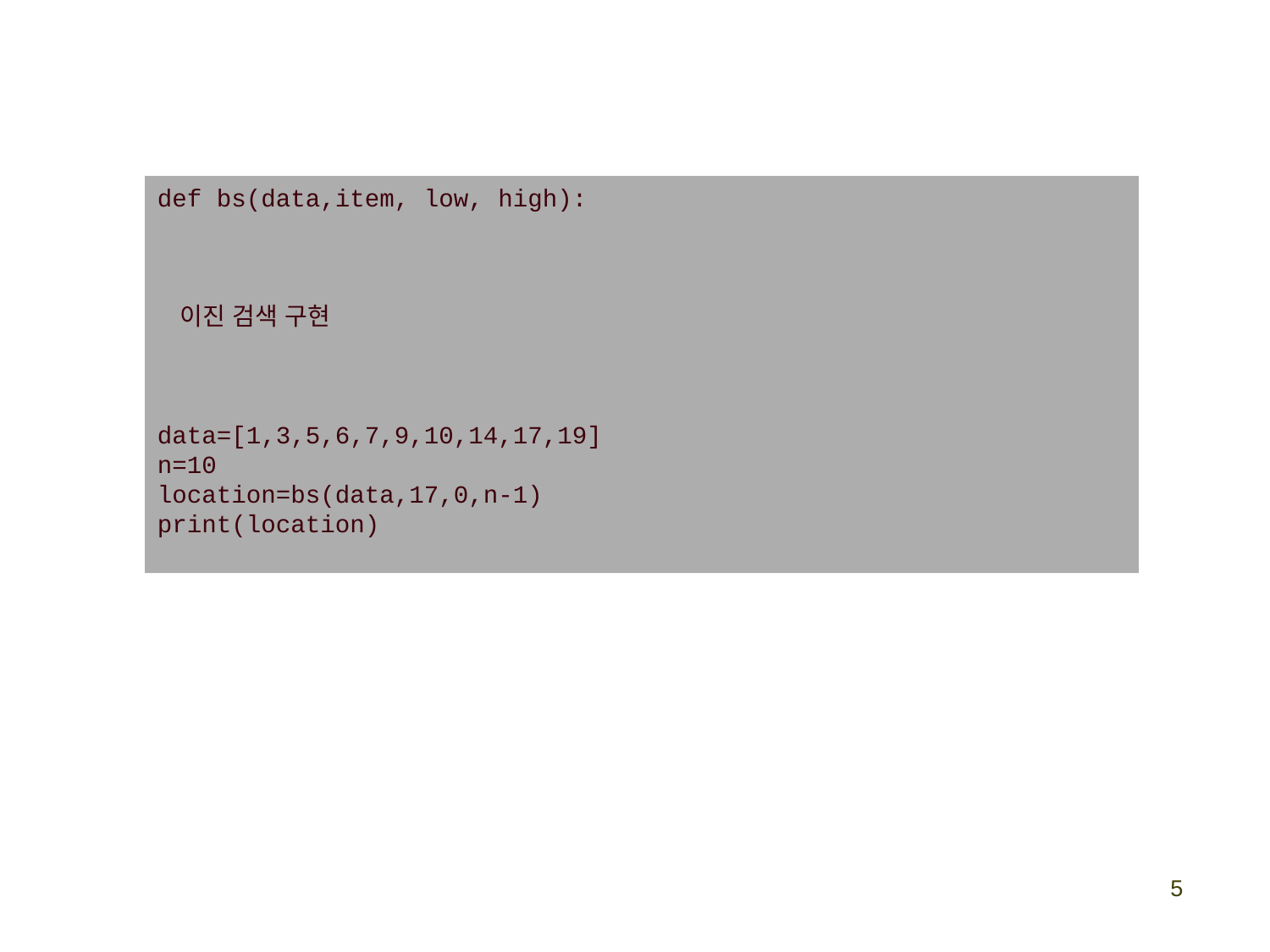

def bs(data,item, low, high):

   이진 검색 구현

data=[1,3,5,6,7,9,10,14,17,19]
n=10
location=bs(data,17,0,n-1)
print(location)

5